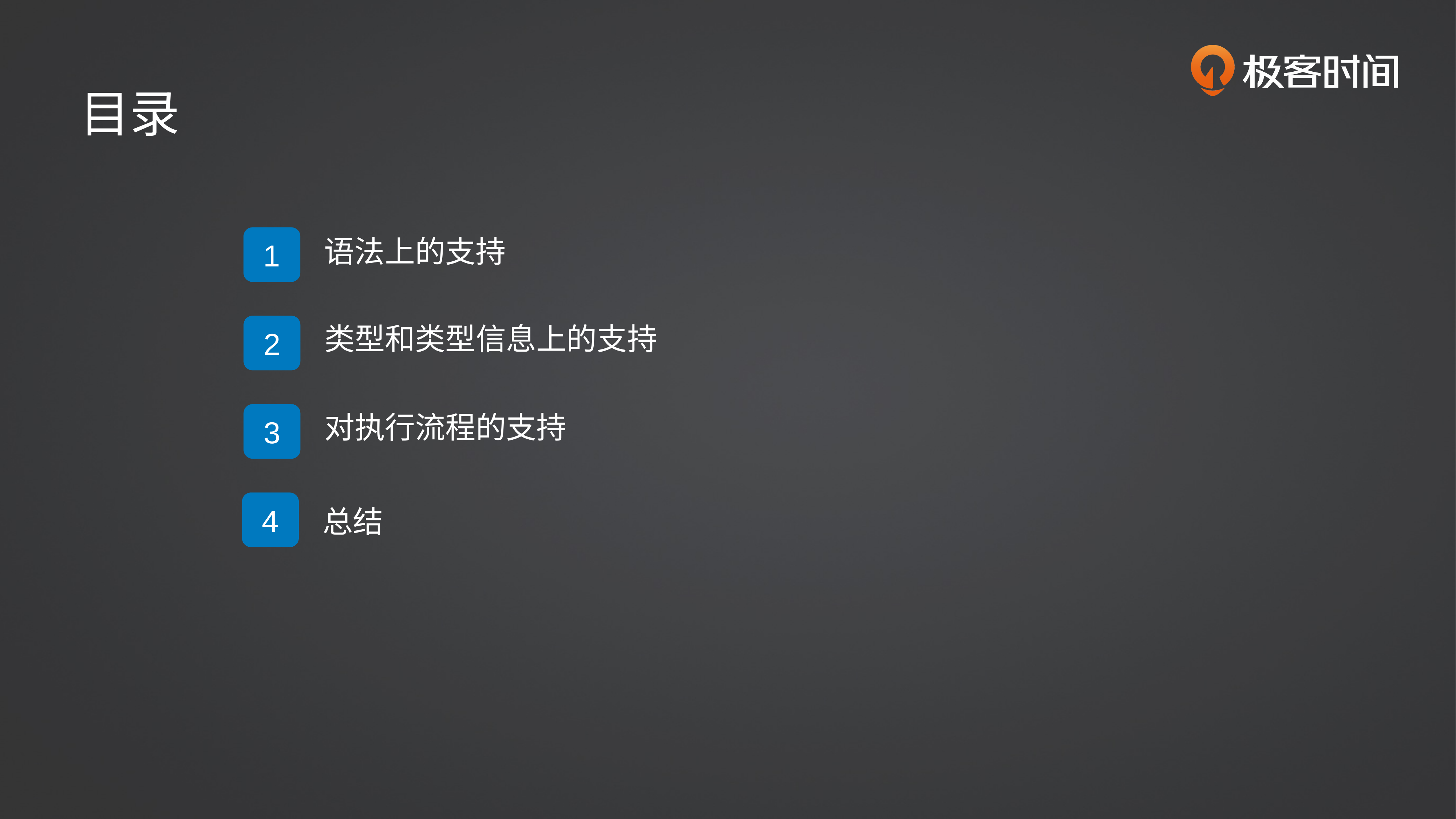

目录

1
语法上的支持

2
类型和类型信息上的支持

3
对执行流程的支持

4
总结